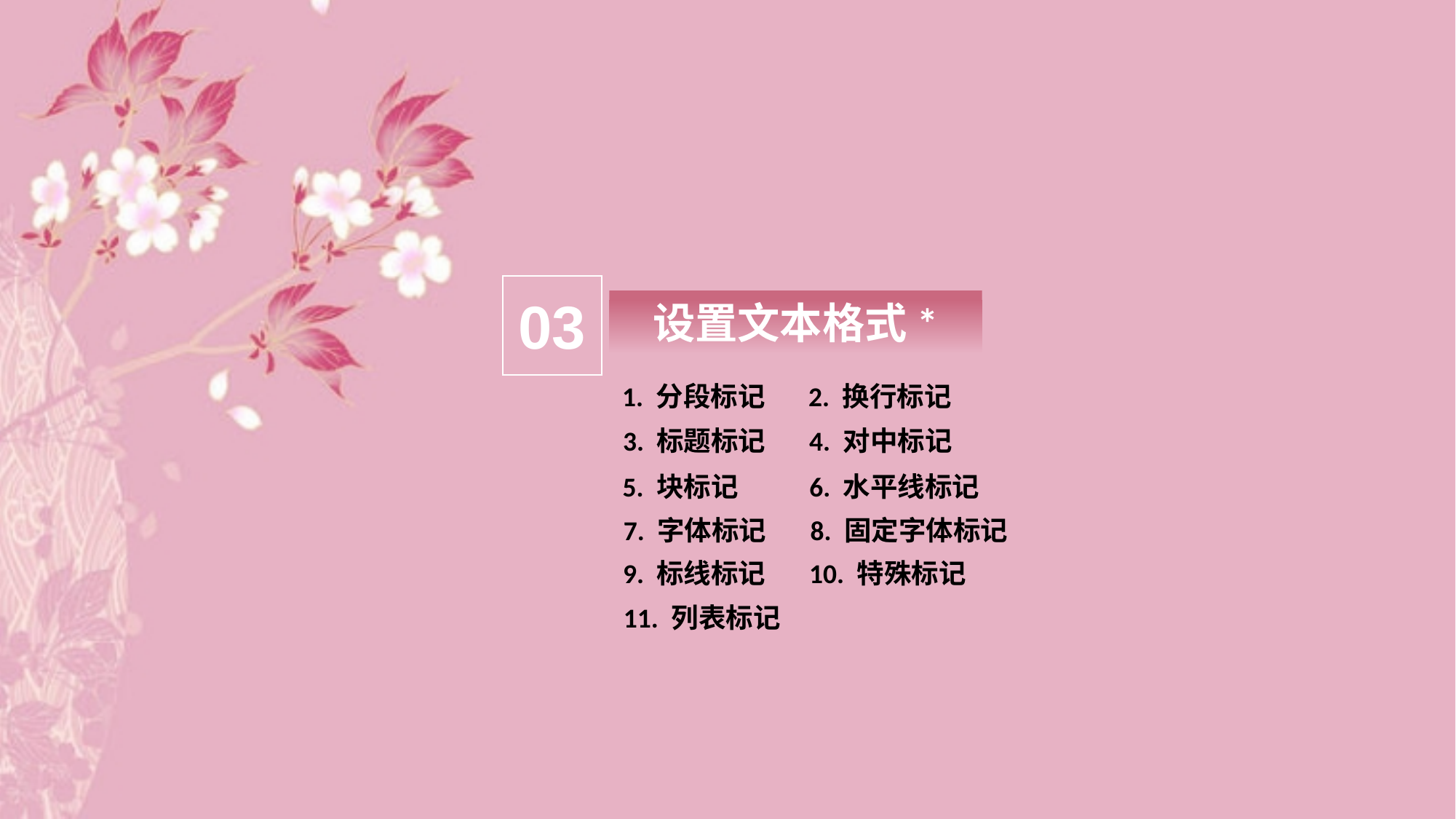

03
设置文本格式*
1. 分段标记
2. 换行标记
3. 标题标记
4. 对中标记
5. 块标记
6. 水平线标记
7. 字体标记
8. 固定字体标记
9. 标线标记
10. 特殊标记
11. 列表标记